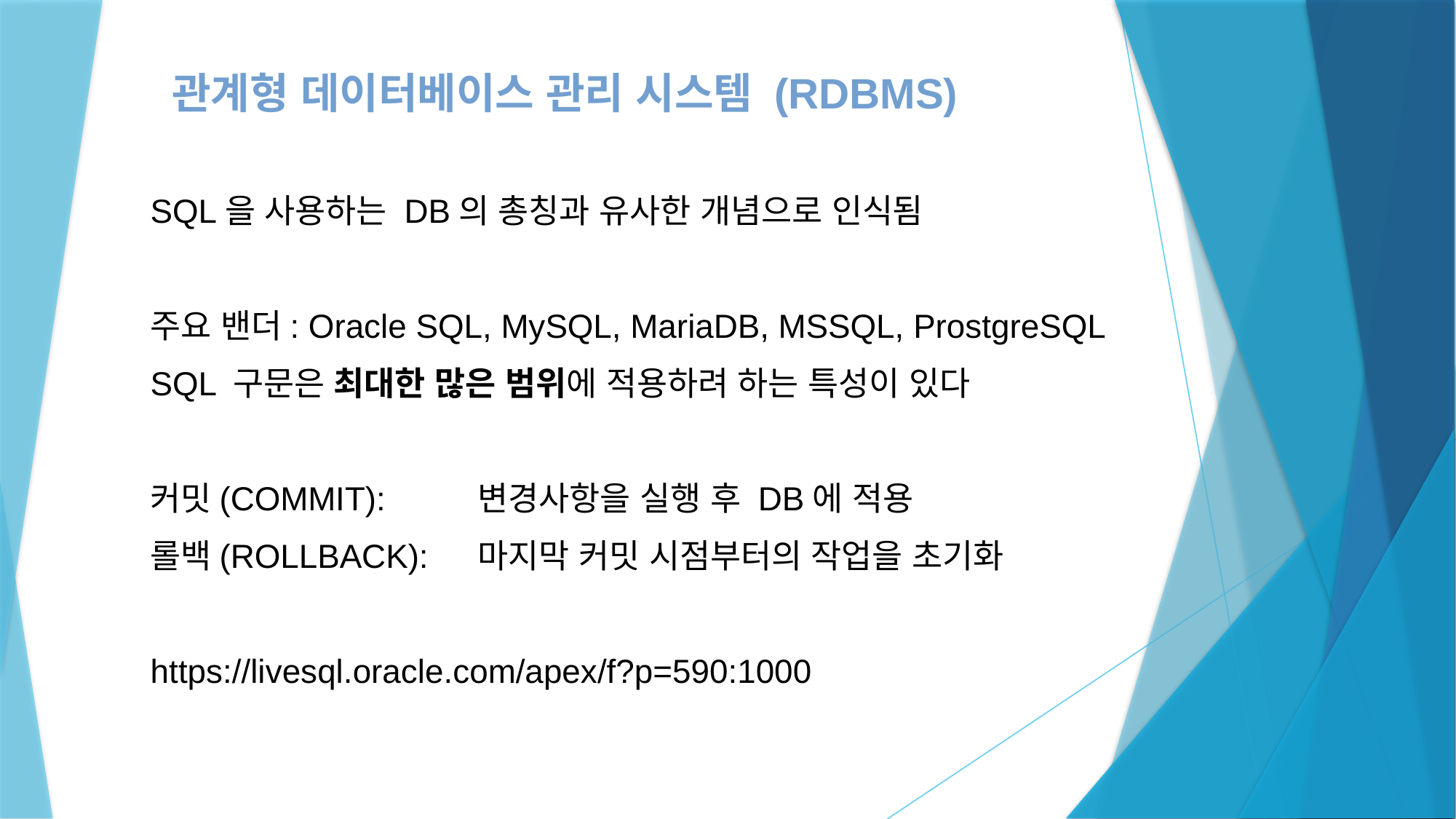

관계형 데이터베이스 관리 시스템 (RDBMS)
SQL을 사용하는 DB의 총칭과 유사한 개념으로 인식됨

주요 밴더: Oracle SQL, MySQL, MariaDB, MSSQL, ProstgreSQL
SQL 구문은 최대한 많은 범위에 적용하려 하는 특성이 있다

커밋(COMMIT):	변경사항을 실행 후 DB에 적용
롤백(ROLLBACK):	마지막 커밋 시점부터의 작업을 초기화

https://livesql.oracle.com/apex/f?p=590:1000